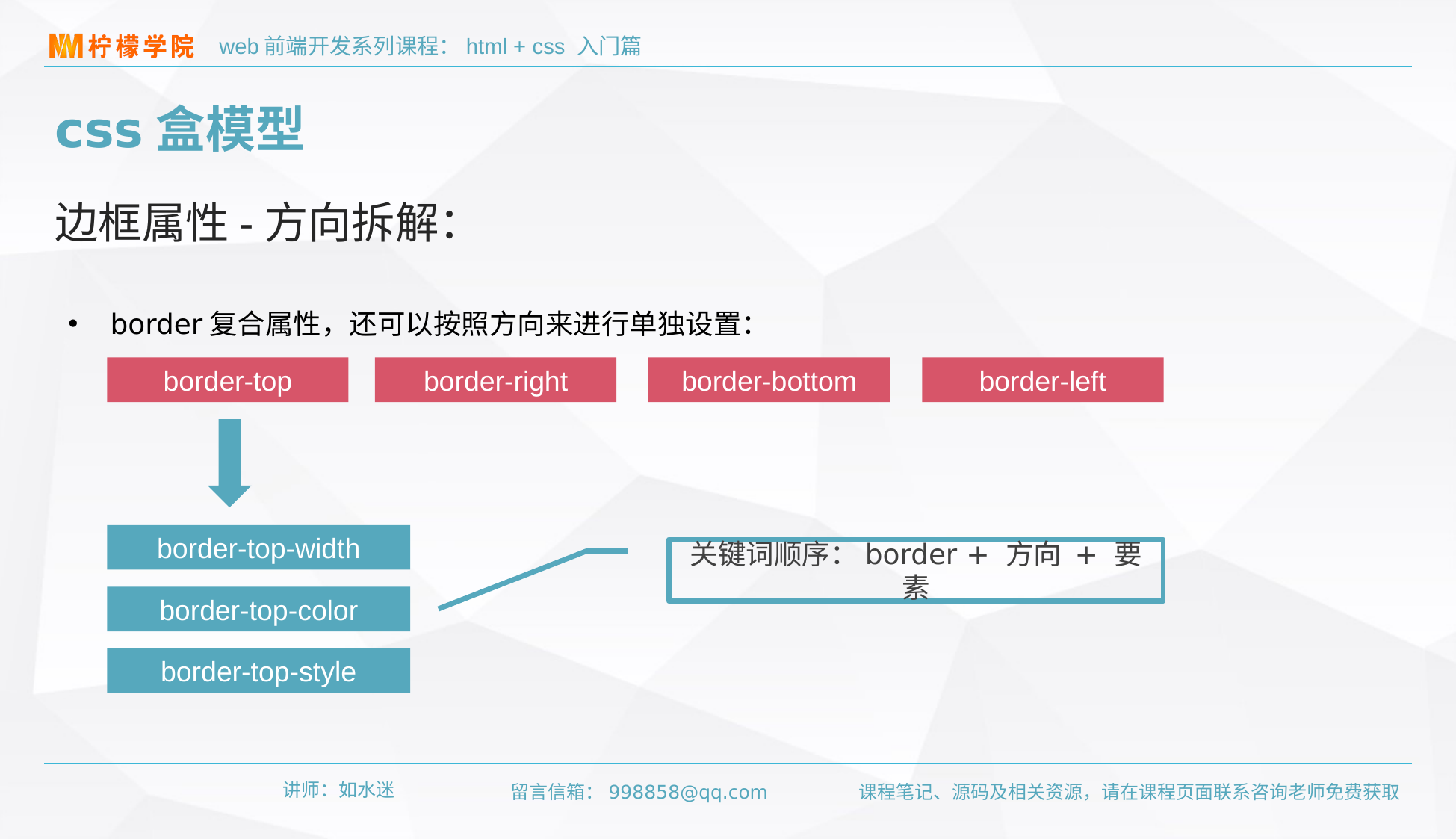

css盒模型
边框属性-方向拆解：
border复合属性，还可以按照方向来进行单独设置：
border-top
border-right
border-bottom
border-left

border-top-width
关键词顺序：border + 方向 + 要素
border-top-color
border-top-style